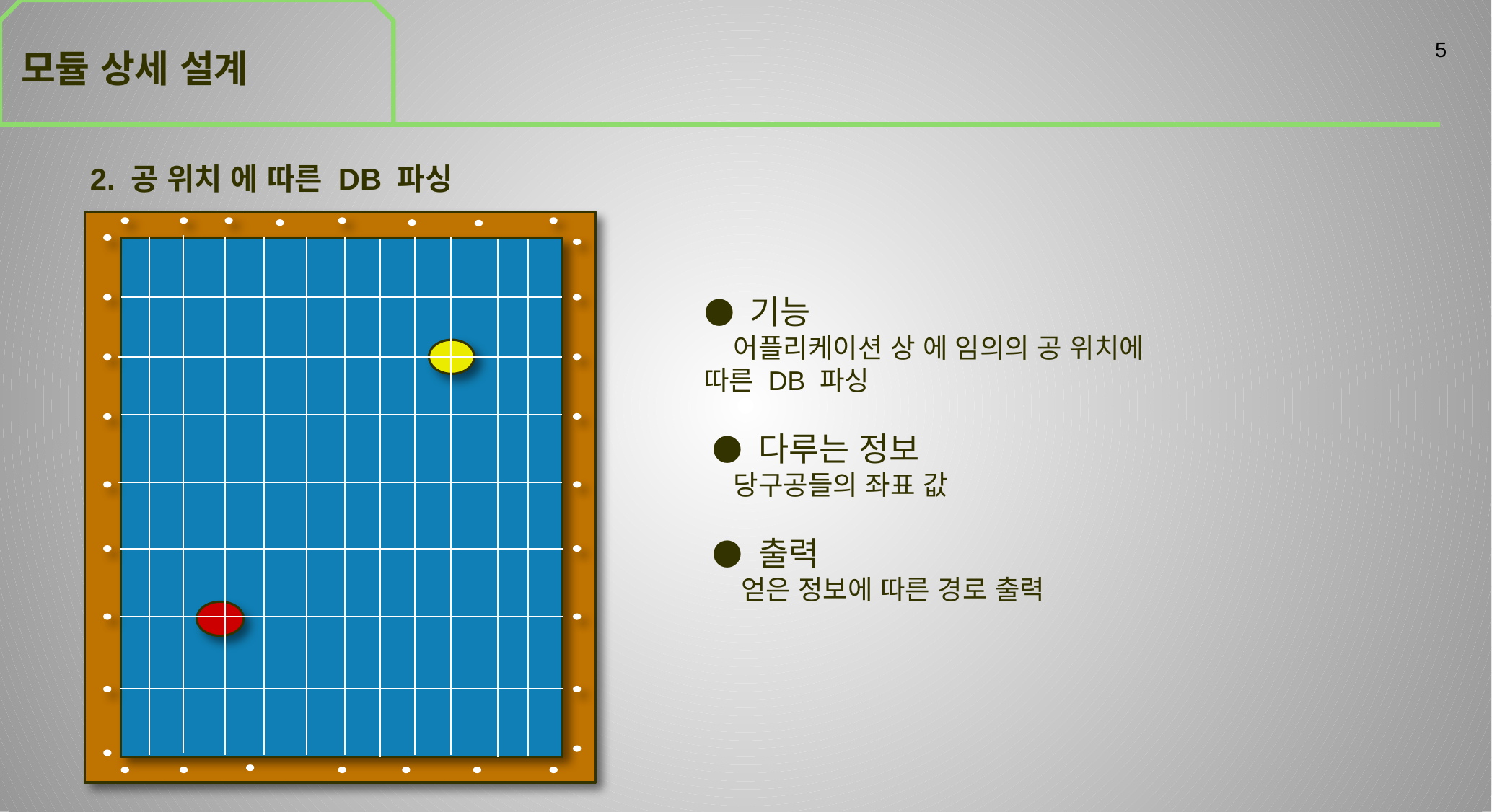

모듈 상세 설계
5
 2. 공 위치 에 따른 DB 파싱

● 기능
   어플리케이션 상 에 임의의 공 위치에 따른 DB 파싱

 ● 다루는 정보
   당구공들의 좌표 값

 ● 출력
    얻은 정보에 따른 경로 출력